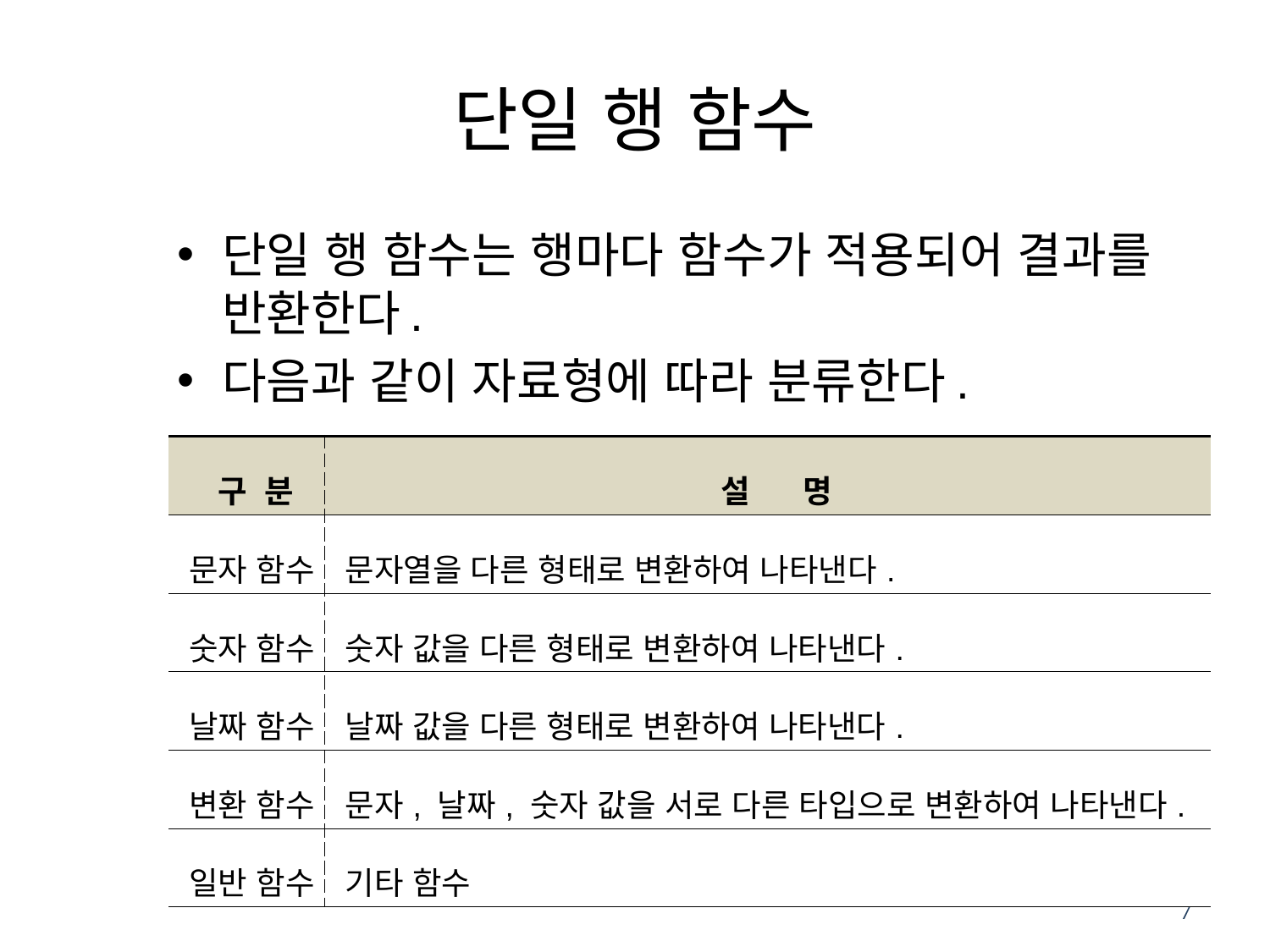

# 단일 행 함수
단일 행 함수는 행마다 함수가 적용되어 결과를 반환한다.
다음과 같이 자료형에 따라 분류한다.
| 구 분 | 설 명 |
| --- | --- |
| 문자 함수 | 문자열을 다른 형태로 변환하여 나타낸다. |
| 숫자 함수 | 숫자 값을 다른 형태로 변환하여 나타낸다. |
| 날짜 함수 | 날짜 값을 다른 형태로 변환하여 나타낸다. |
| 변환 함수 | 문자, 날짜, 숫자 값을 서로 다른 타입으로 변환하여 나타낸다. |
| 일반 함수 | 기타 함수 |
7